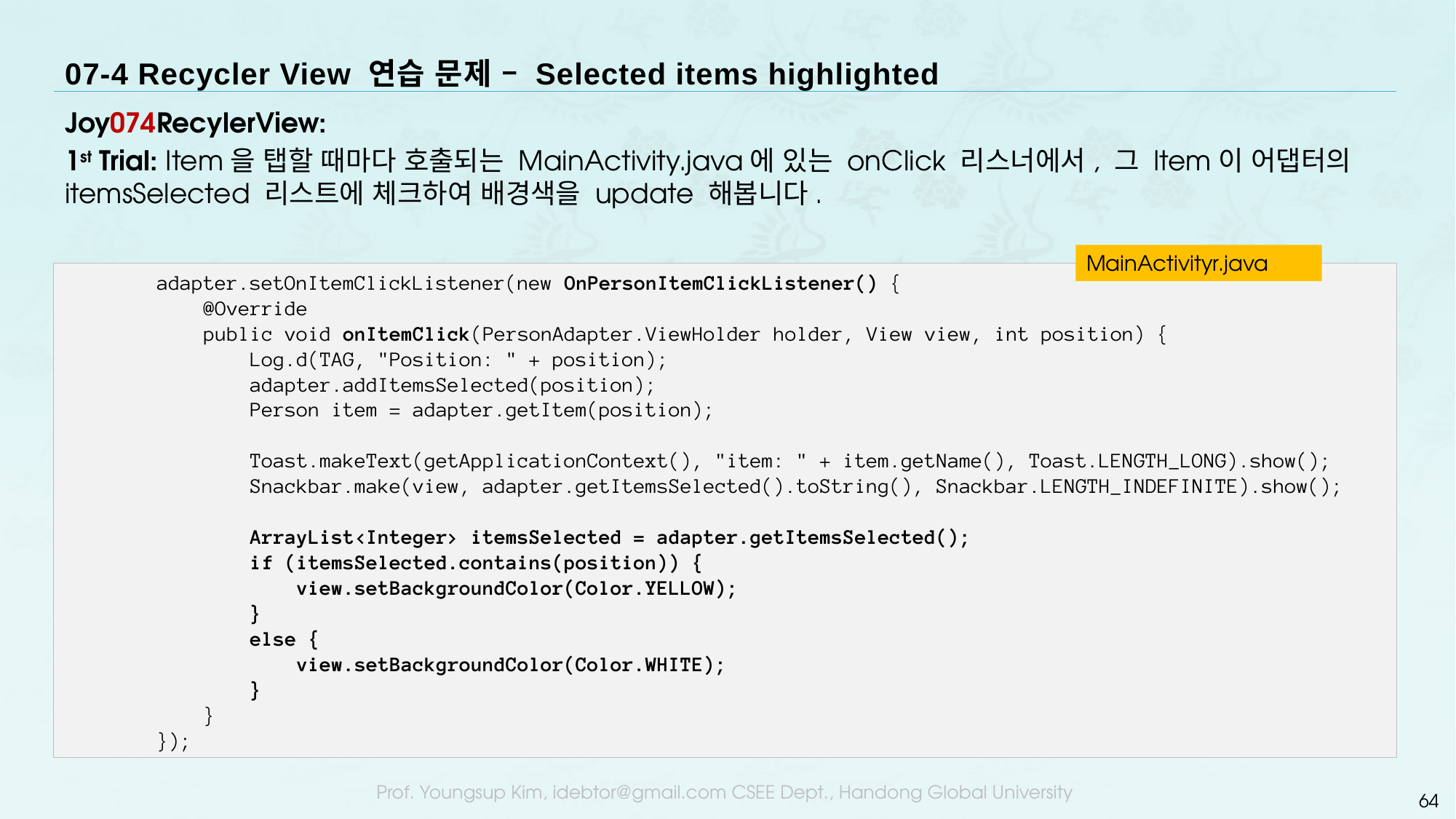

# 07-4 Recycler View 연습 문제 – Selected items highlighted
Joy074RecylerView:
1st Trial: Item을 탭할 때마다 호출되는 MainActivity.java에 있는 onClick 리스너에서, 그 Item이 어댑터의 itemsSelected 리스트에 체크하여 배경색을 update 해봅니다.

MainActivityr.java
        adapter.setOnItemClickListener(new OnPersonItemClickListener() {
            @Override
            public void onItemClick(PersonAdapter.ViewHolder holder, View view, int position) {
                Log.d(TAG, "Position: " + position);
                adapter.addItemsSelected(position);
                Person item = adapter.getItem(position);

                Toast.makeText(getApplicationContext(), "item: " + item.getName(), Toast.LENGTH_LONG).show();
                Snackbar.make(view, adapter.getItemsSelected().toString(), Snackbar.LENGTH_INDEFINITE).show();

                ArrayList<Integer> itemsSelected = adapter.getItemsSelected();
                if (itemsSelected.contains(position)) {
                    view.setBackgroundColor(Color.YELLOW);
                }
                else {
                    view.setBackgroundColor(Color.WHITE);
                }
            }
        });
64